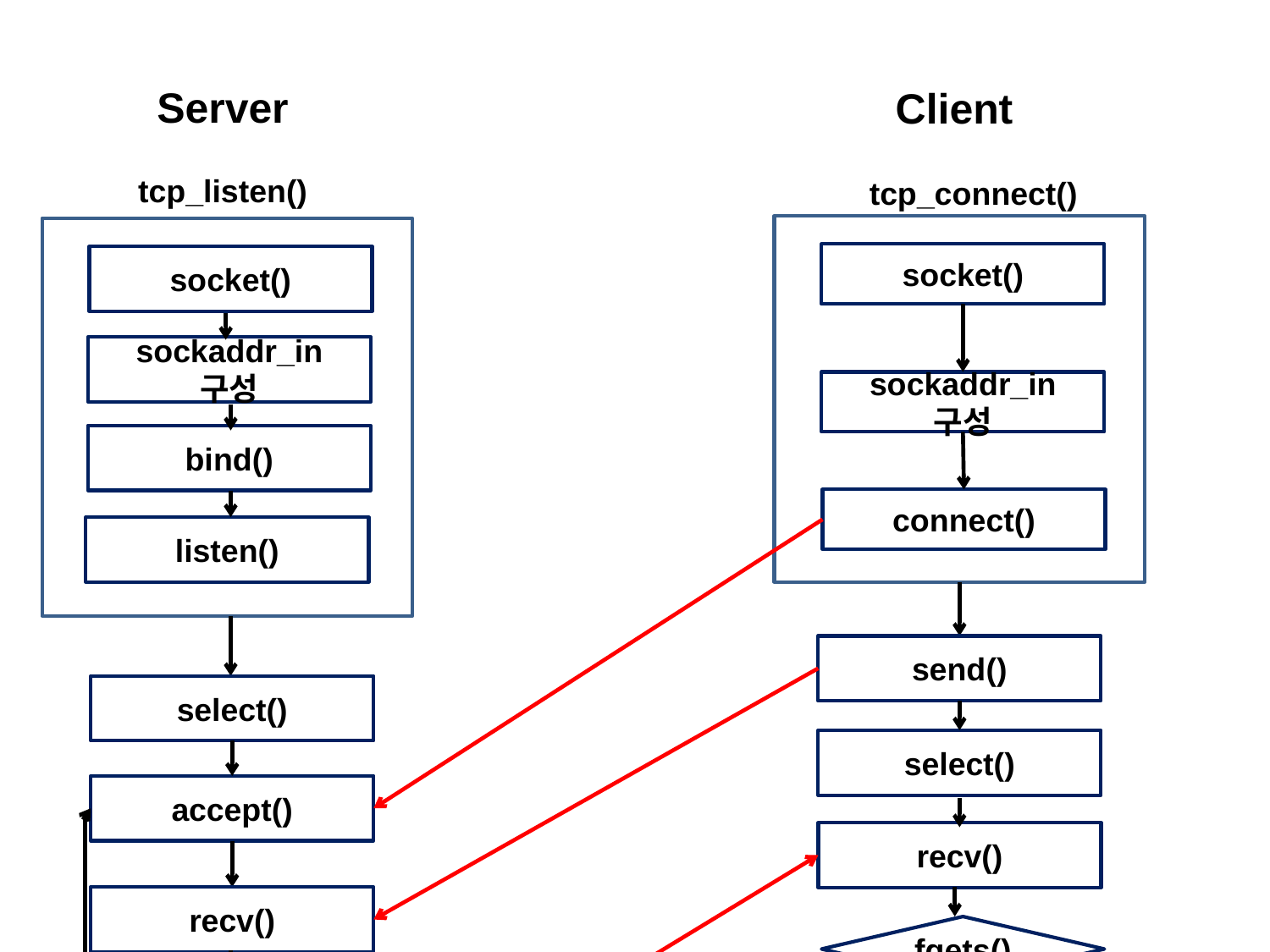

Server
Client
tcp_listen()
tcp_connect()

socket()
socket()
sockaddr_in 구성
sockaddr_in 구성
bind()
connect()
listen()
send()
select()
select()
accept()
recv()
recv()
fgets()
yes
addClient()
send()
yes
send()
strstr(문자열, “/exit”)
no
recv()
strstr(문자열, 명령어)
yes
yes
recv 반환값 <= 0
recv()
removeClient()
no
strstr(문자열, “/exit”)
yes
memset()
no
strstr(문자열, 명령어)
yes
exit()
send()
memset()